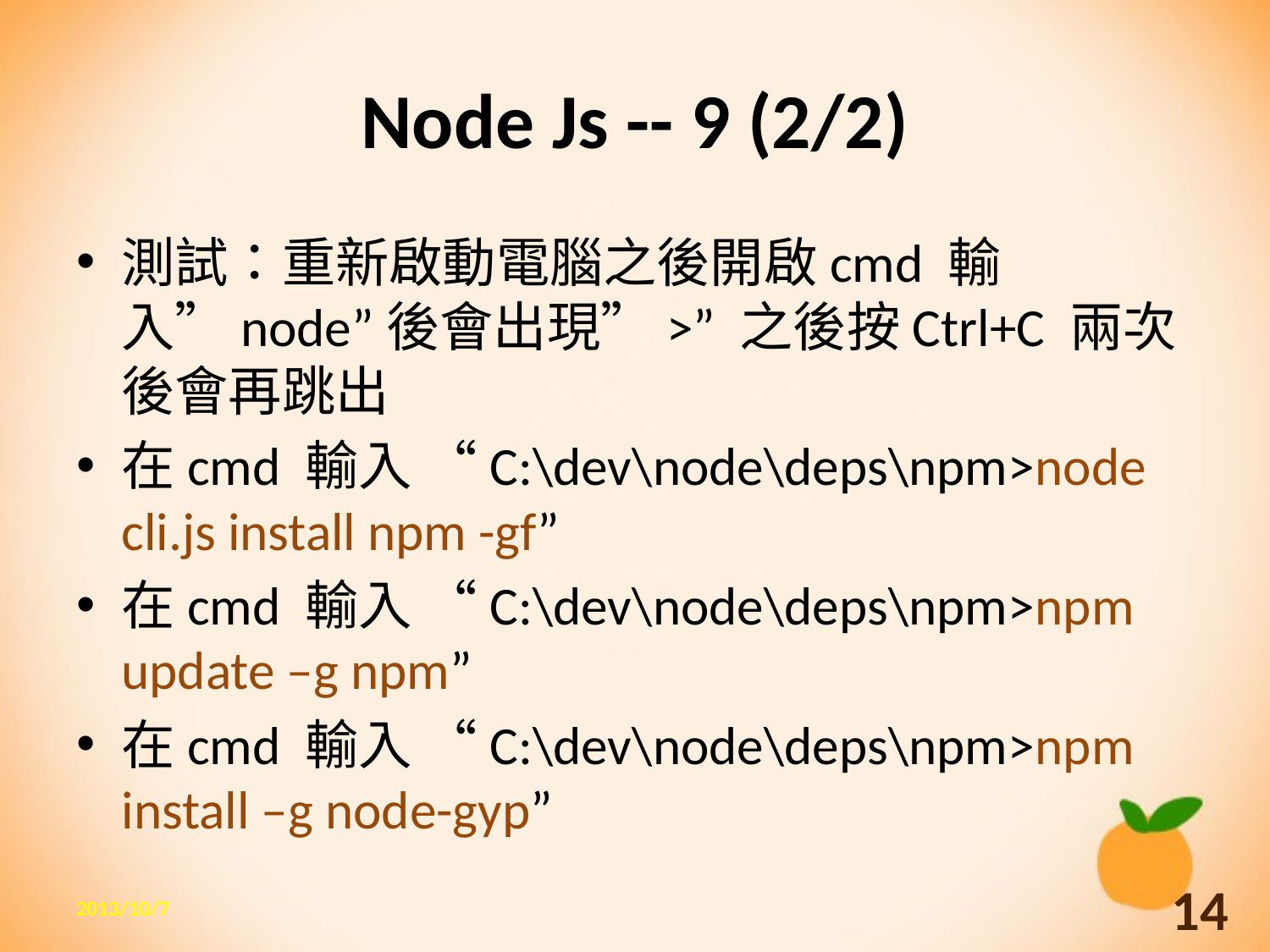

# Node Js -- 9 (2/2)
測試：重新啟動電腦之後開啟cmd 輸入”node”後會出現”>” 之後按Ctrl+C 兩次後會再跳出
在cmd 輸入 “C:\dev\node\deps\npm>node cli.js install npm -gf”
在cmd 輸入 “C:\dev\node\deps\npm>npm update –g npm”
在cmd 輸入 “C:\dev\node\deps\npm>npm install –g node-gyp”

2013/10/7
14